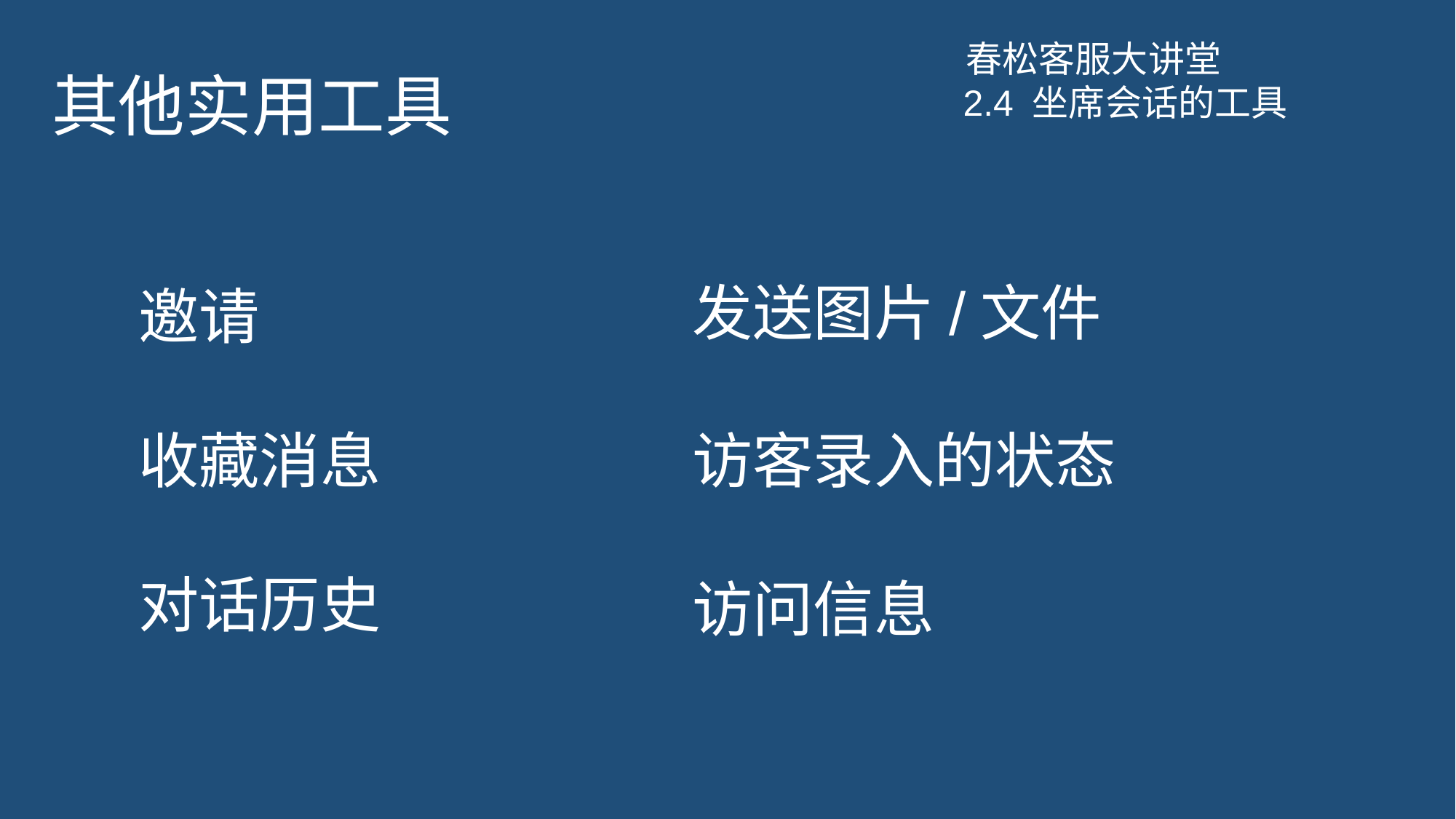

其他实用工具
春松客服大讲堂
2.4 坐席会话的工具
发送图片/文件
邀请
访客录入的状态
收藏消息
对话历史
访问信息